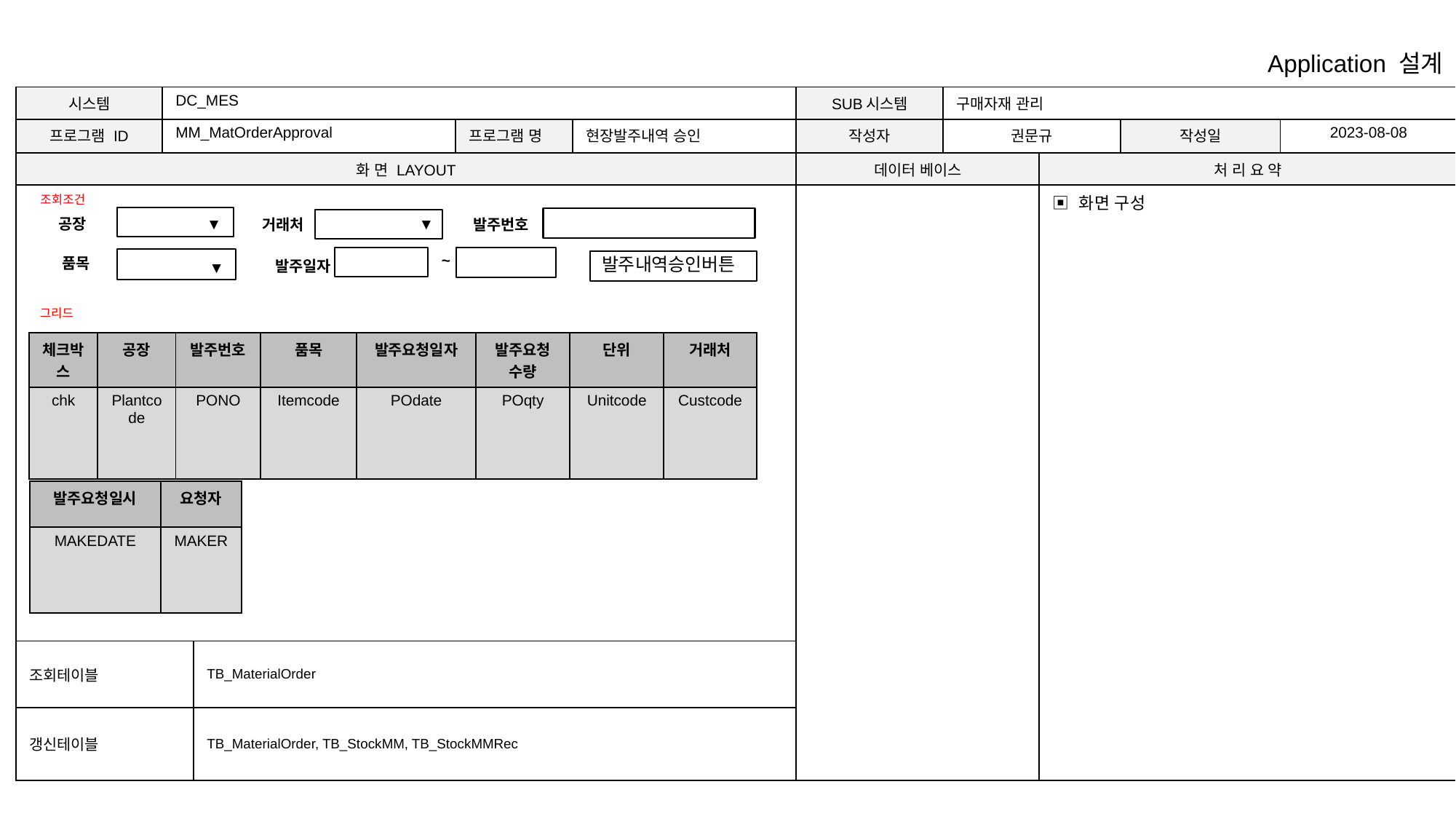

Application 설계
| 시스템 | DC\_MES |  |  |  | SUB시스템 | 구매자재 관리 |  |  |  |
| --- | --- | --- | --- | --- | --- | --- | --- | --- | --- |
| 프로그램 ID | MM\_MatOrderApproval |  | 프로그램 명 | 현장발주내역 승인 | 작성자 | 권문규 |  | 작성일 | 2023-08-08 |
| 화 면 LAYOUT |  |  |  |  | 데이터 베이스 |  | 처 리 요 약 |  |  |
|  |  |  |  |  |  |  | ▣ 화면 구성 |  |  |
| 조회테이블 |  | TB\_MaterialOrder |  |  |  |  |  |  |  |
| 갱신테이블 |  | TB\_MaterialOrder, TB\_StockMM, TB\_StockMMRec |  |  |  |  |  |  |  |
조회조건
▼
공장
▼

거래처
발주번호

~
품목

발주일자

발주내역승인버튼

▼
그리드
| 체크박스 | 공장 | 발주번호 | 품목 | 발주요청일자 | 발주요청수량 | 단위 | 거래처 |
| --- | --- | --- | --- | --- | --- | --- | --- |
| chk | Plantcode | PONO | Itemcode | POdate | POqty | Unitcode | Custcode |
| 발주요청일시 | 요청자 |
| --- | --- |
| MAKEDATE | MAKER |